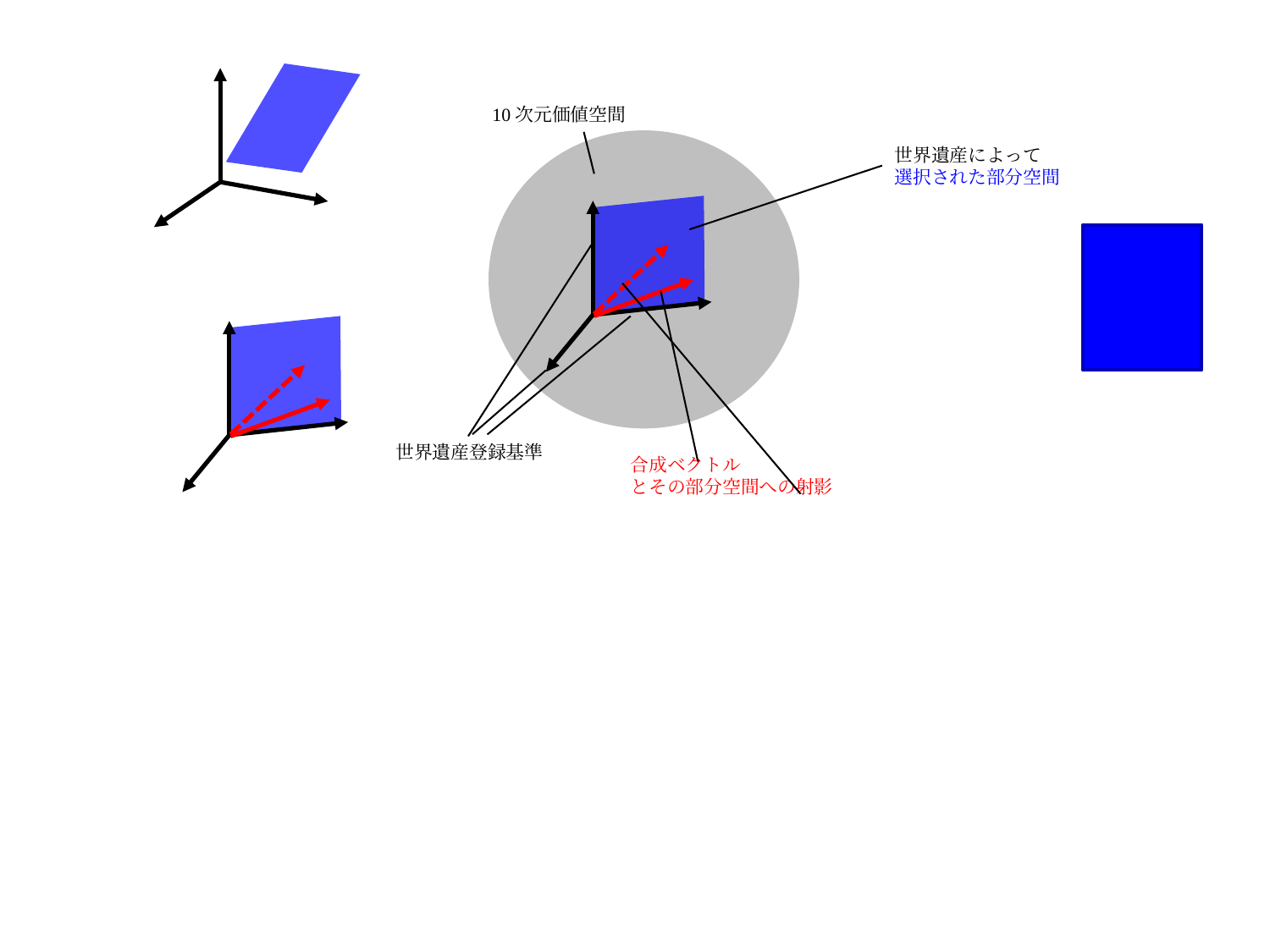

10次元価値空間

世界遺産によって
選択された部分空間

世界遺産登録基準
合成ベクトル
とその部分空間への射影